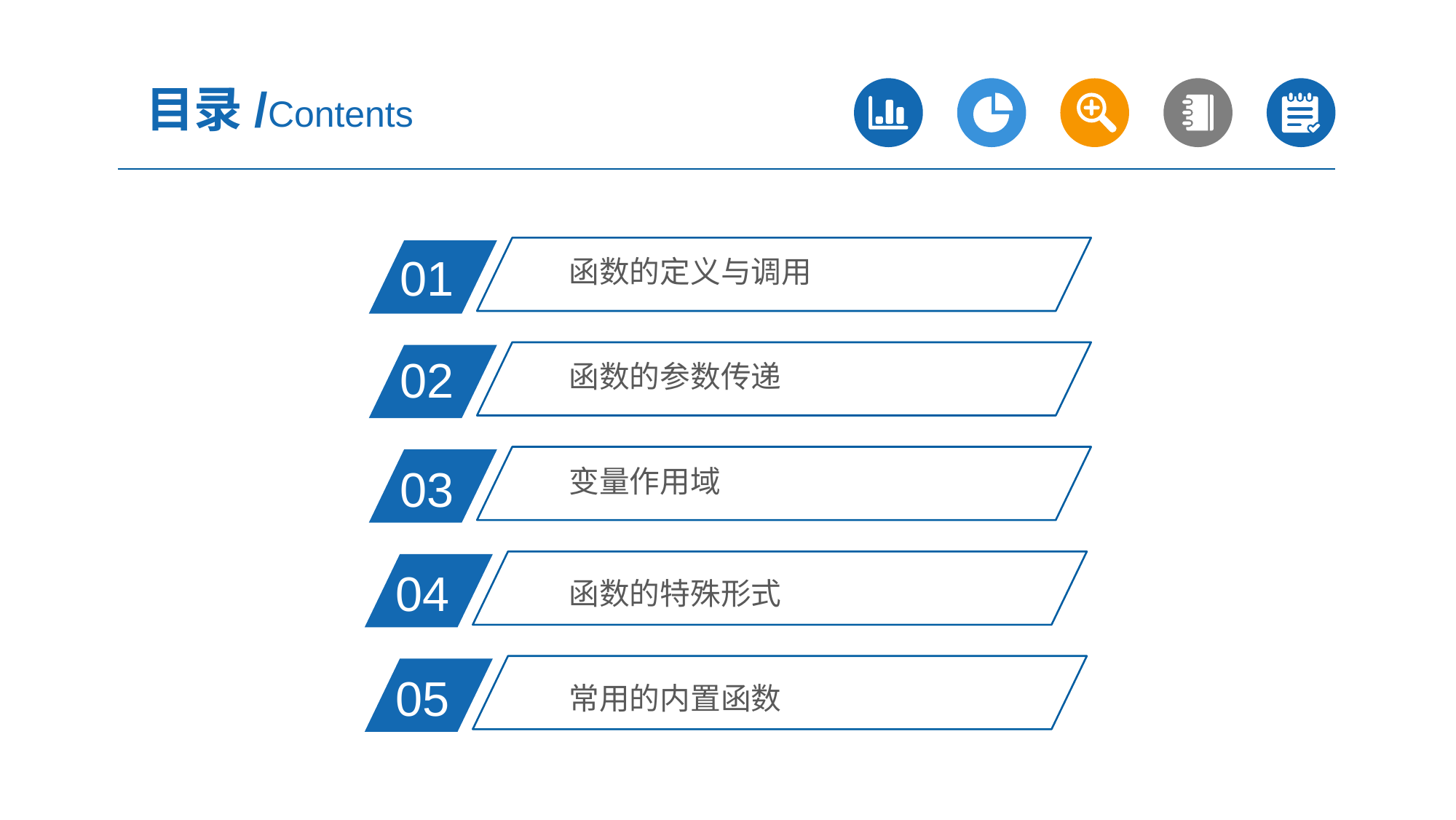

目录/Contents

函数的定义与调用

01

函数的参数传递
02

变量作用域

03

函数的特殊形式

04

常用的内置函数

05